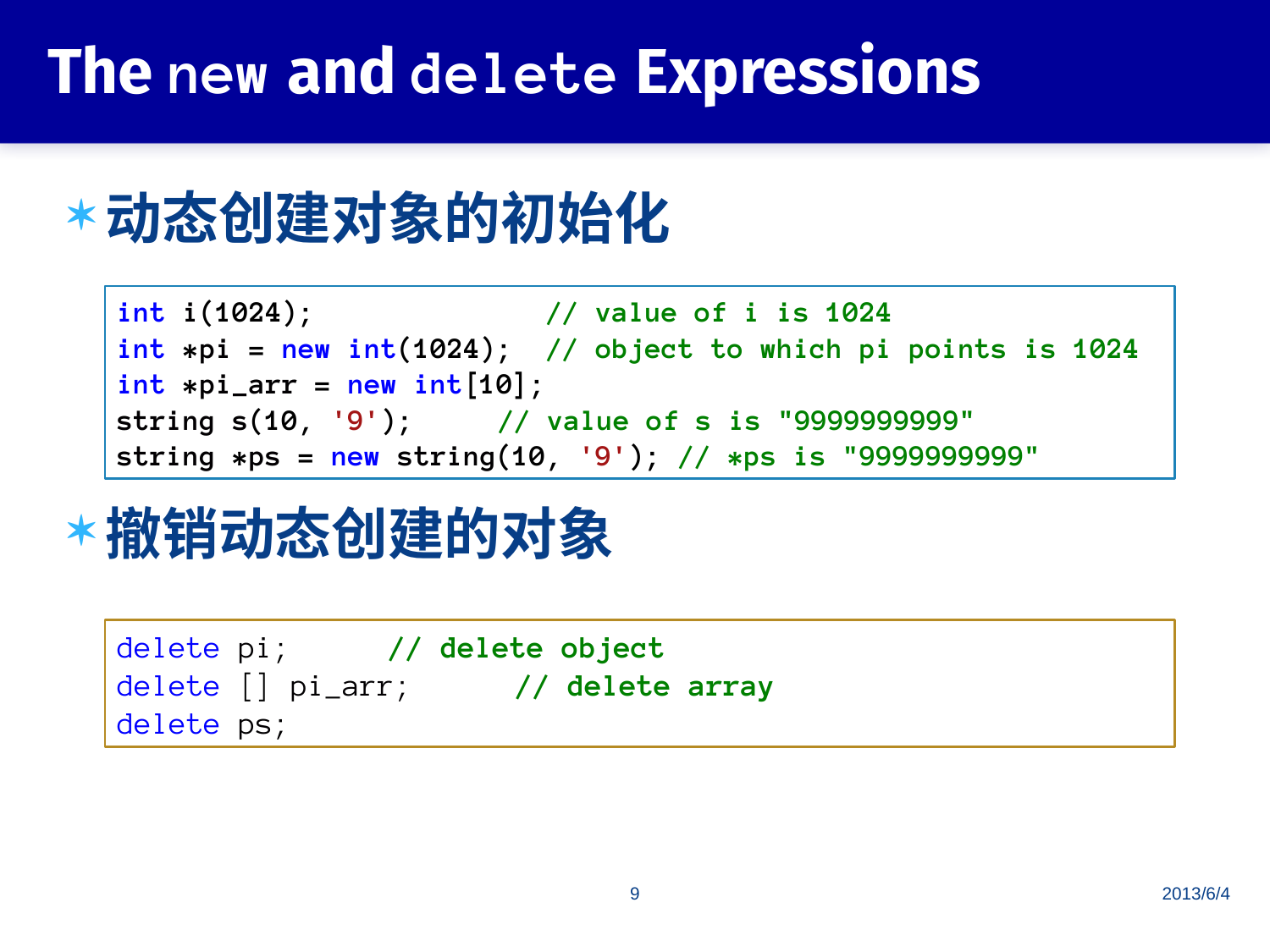

# The new and delete Expressions
动态创建对象的初始化

撤销动态创建的对象

int i(1024);              // value of i is 1024
int *pi = new int(1024);  // object to which pi points is 1024
int *pi_arr = new int[10];
string s(10, '9'); 	// value of s is "9999999999"
string *ps = new string(10, '9'); // *ps is "9999999999"
delete pi;	 // delete object
delete [] pi_arr;	 // delete array
delete ps;
9
2013/6/4